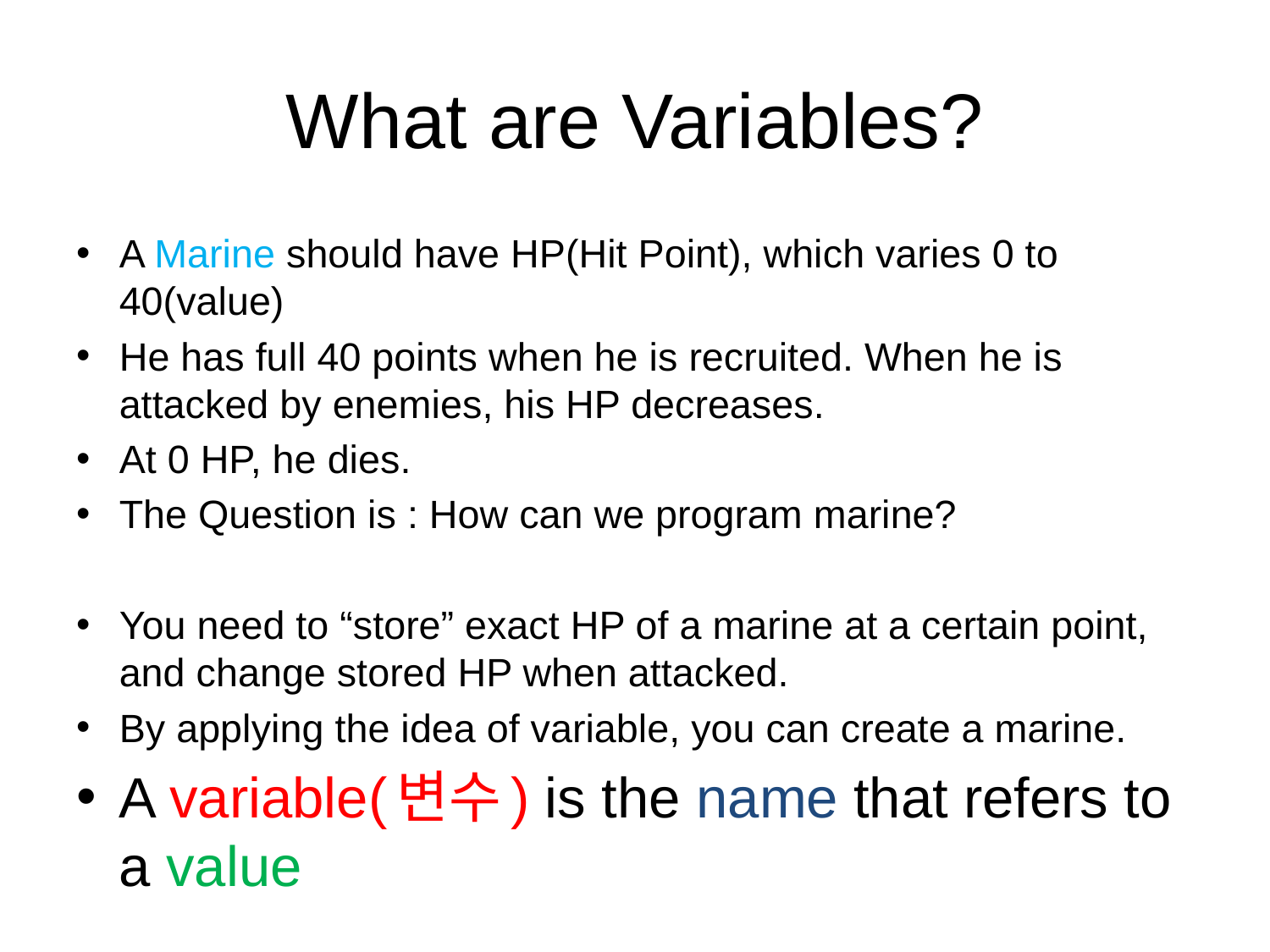

# What are Variables?
A Marine should have HP(Hit Point), which varies 0 to 40(value)
He has full 40 points when he is recruited. When he is attacked by enemies, his HP decreases.
At 0 HP, he dies.
The Question is : How can we program marine?

You need to “store” exact HP of a marine at a certain point, and change stored HP when attacked.
By applying the idea of variable, you can create a marine.
A variable(변수) is the name that refers to a value